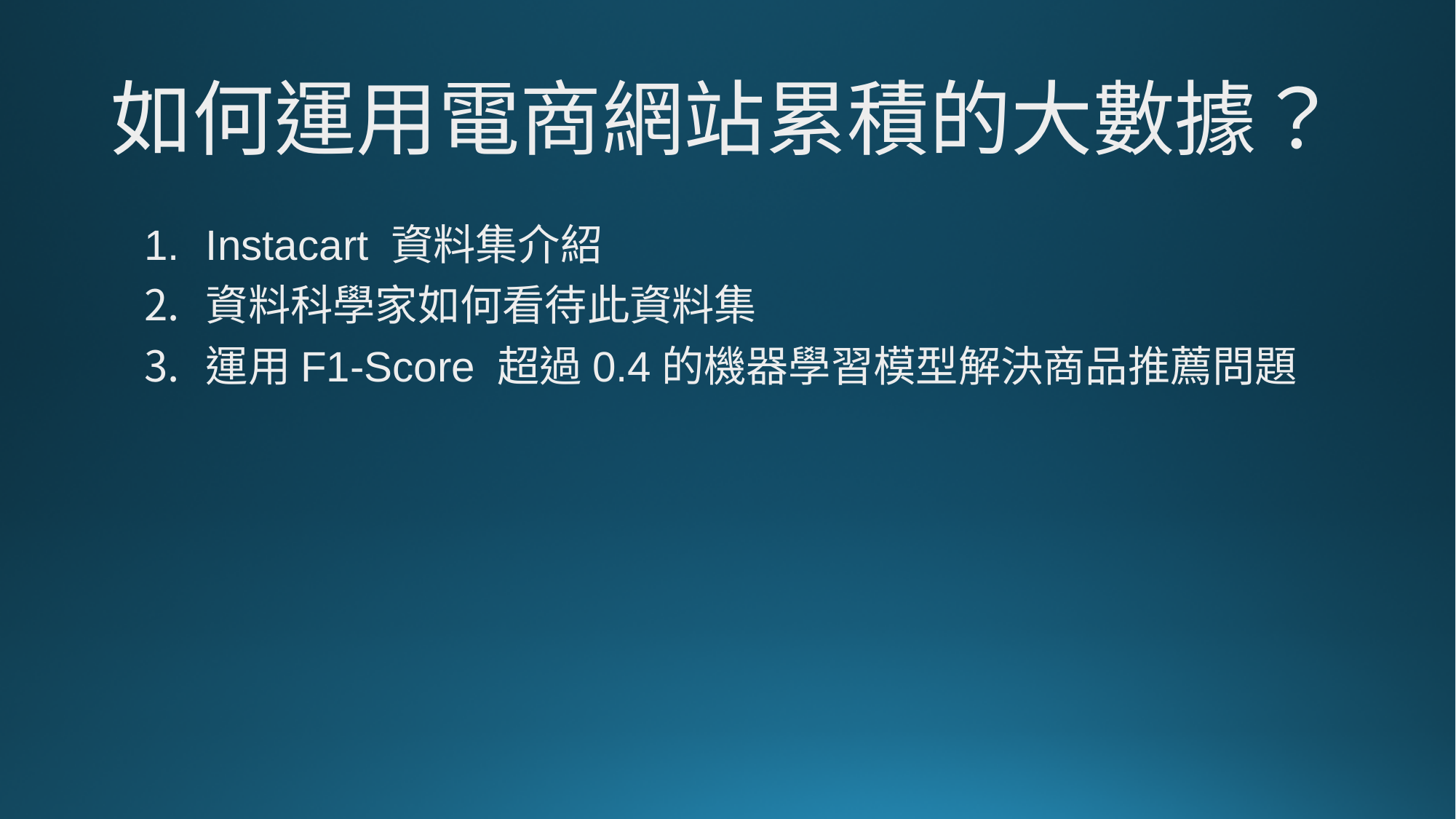

如何運用電商網站累積的大數據？
Instacart 資料集介紹
資料科學家如何看待此資料集
運用F1-Score 超過0.4的機器學習模型解決商品推薦問題